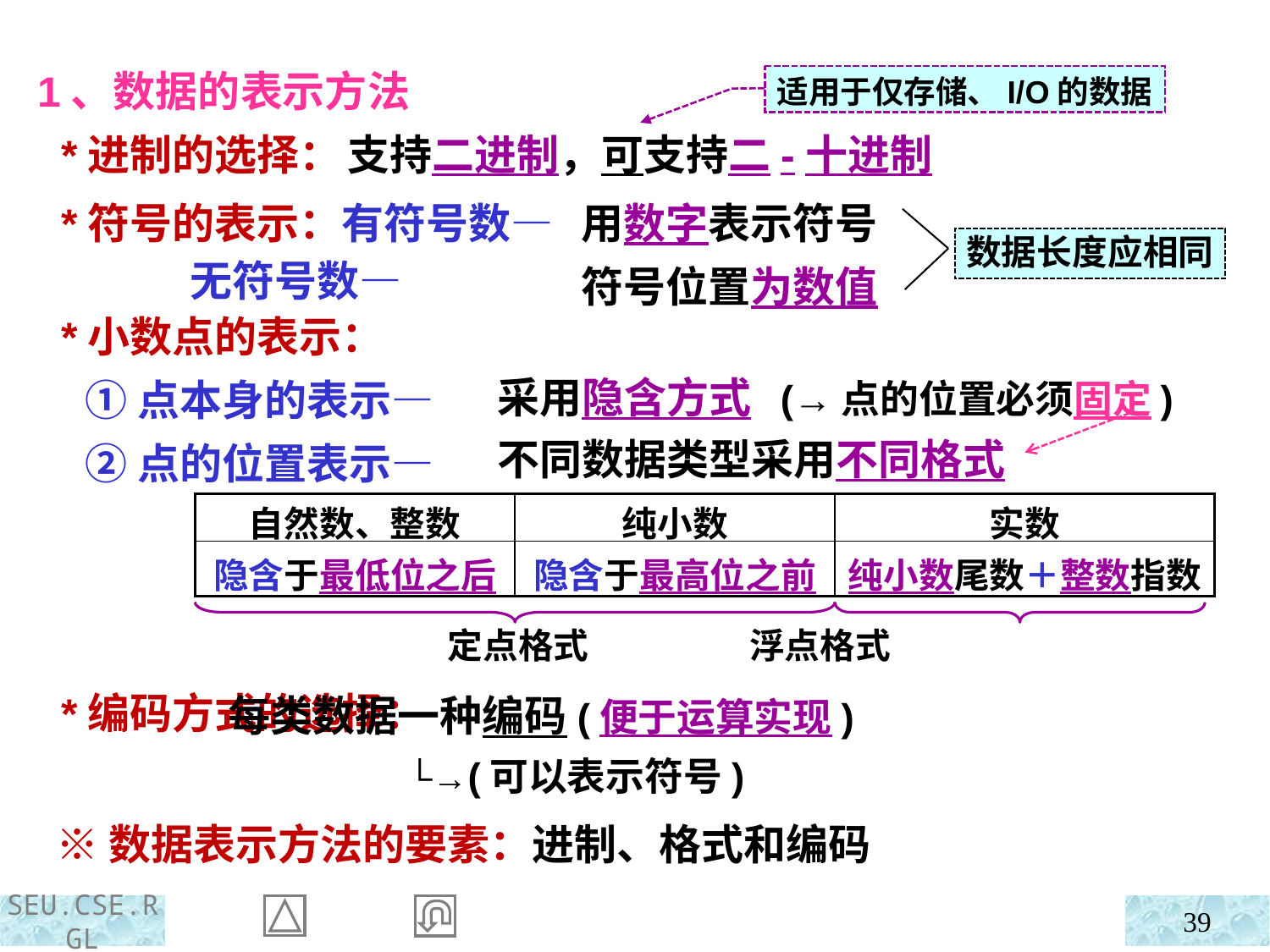

1、数据的表示方法
适用于仅存储、I/O的数据
支持二进制，可支持二-十进制
  *进制的选择：
  *符号的表示：有符号数—
               无符号数—
  *小数点的表示：
     ①点本身的表示—
     ②点的位置表示—

  *编码方式的选择：
用数字表示符号
符号位置为数值
数据长度应相同
采用隐含方式  (→点的位置必须固定)
不同数据类型采用不同格式
| 自然数、整数 | 纯小数 | 实数 |
| --- | --- | --- |
| 隐含于最低位之后 | 隐含于最高位之前 | 纯小数尾数＋整数指数 |

定点格式                    浮点格式
                   每类数据一种编码(便于运算实现)
                                      └→(可以表示符号)
  ※数据表示方法的要素：进制、格式和编码

39